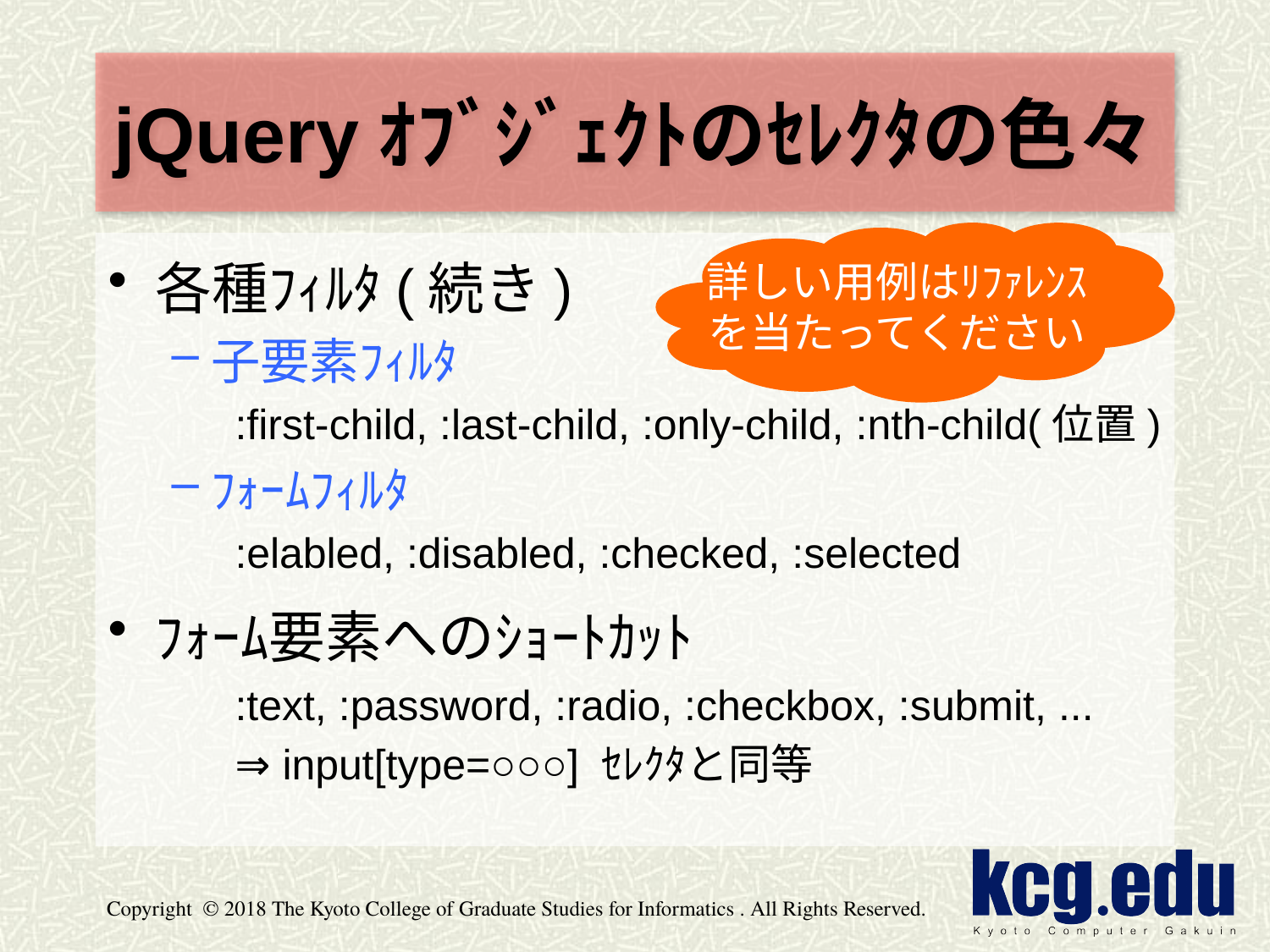

# jQueryｵﾌﾞｼﾞｪｸﾄのｾﾚｸﾀの色々
詳しい用例はﾘﾌｧﾚﾝｽ
を当たってください
各種ﾌｨﾙﾀ(続き)
子要素ﾌｨﾙﾀ
:first-child, :last-child, :only-child, :nth-child(位置)
ﾌｫｰﾑﾌｨﾙﾀ
:elabled, :disabled, :checked, :selected
ﾌｫｰﾑ要素へのｼｮｰﾄｶｯﾄ
:text, :password, :radio, :checkbox, :submit, ...
⇒ input[type=○○○] ｾﾚｸﾀと同等
Copyright  © 2018 The Kyoto College of Graduate Studies for Informatics . All Rights Reserved.